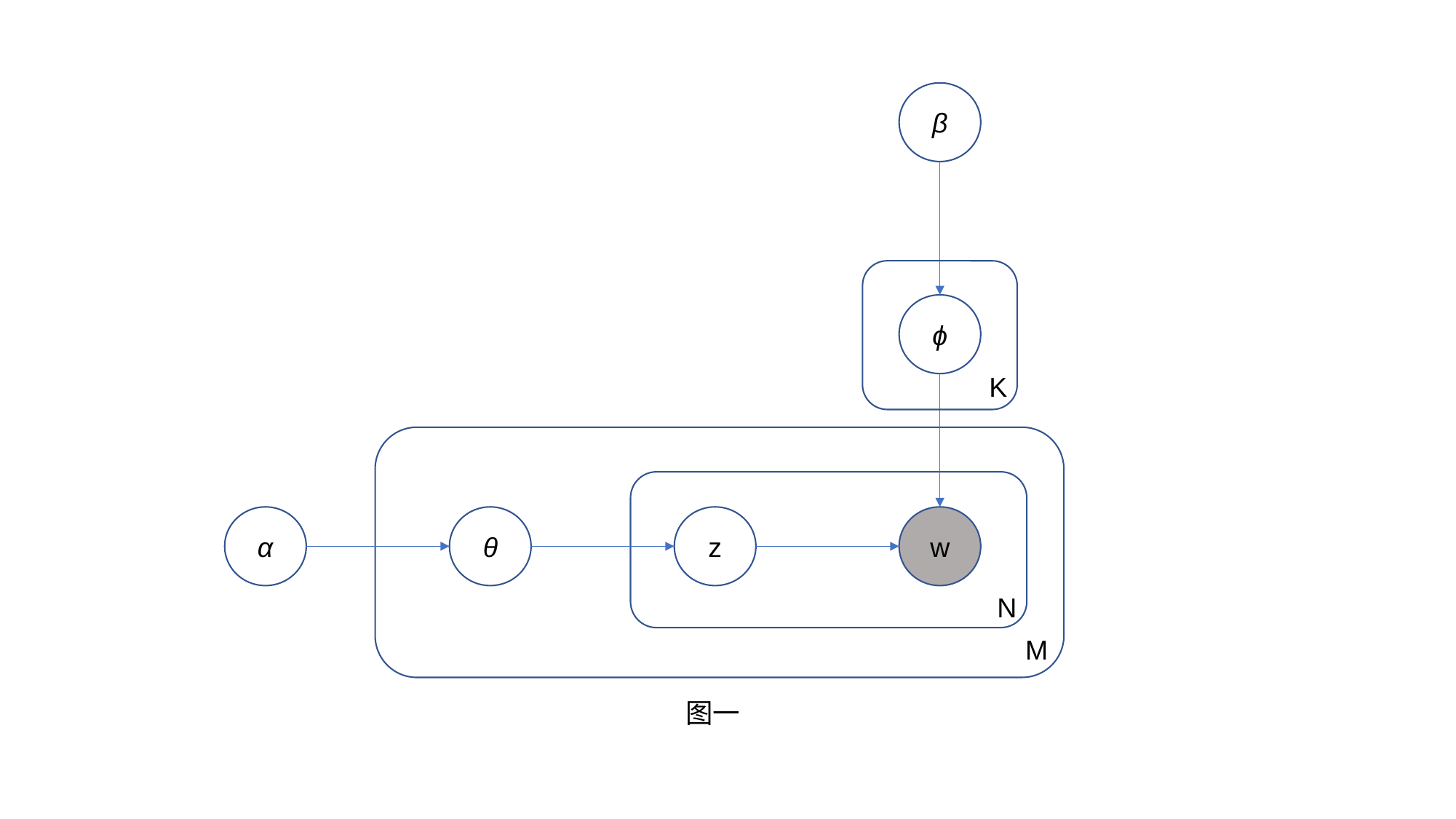

β

ϕ
K

α
θ
z
w
N
M
图一